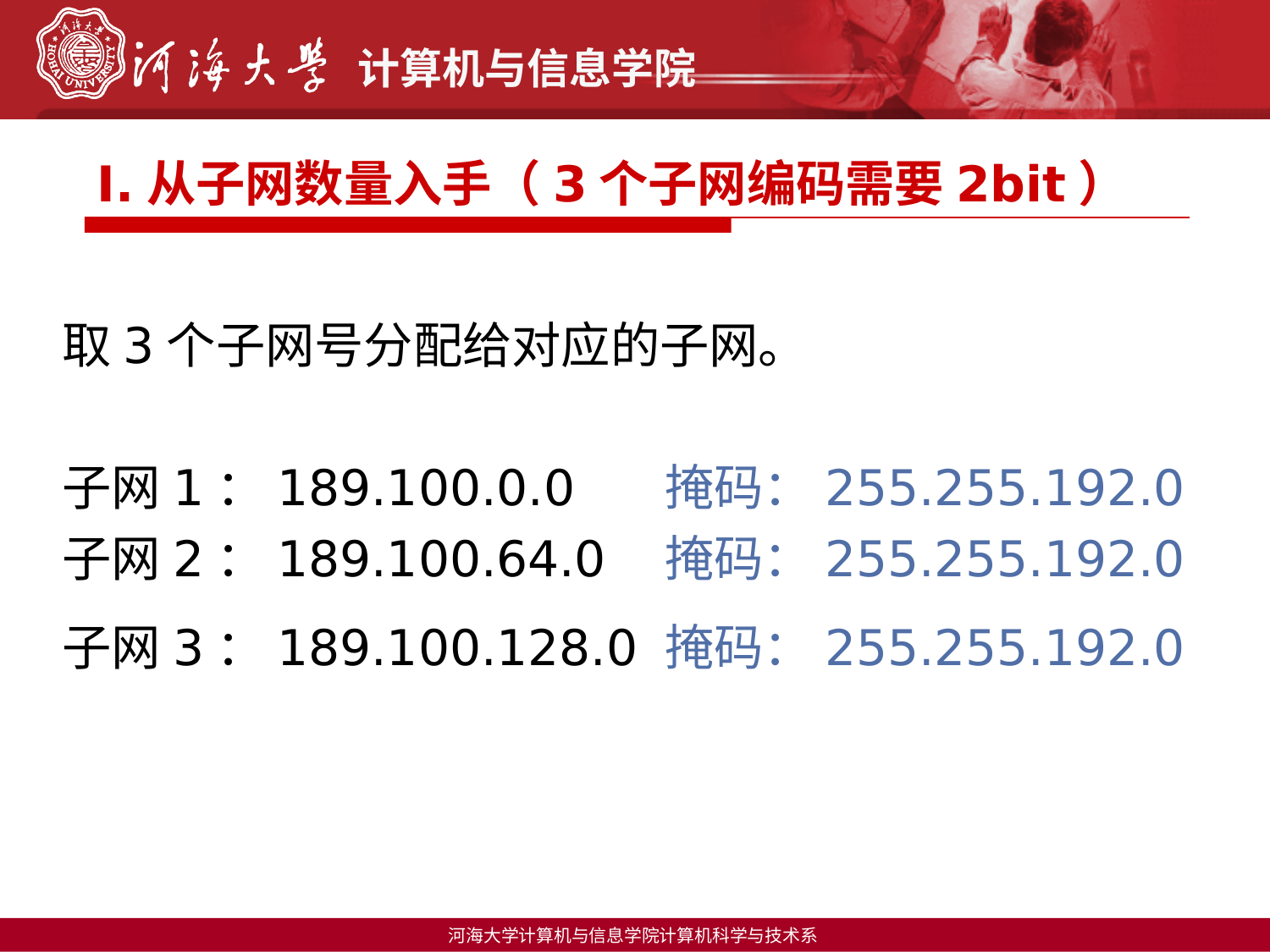

I.从子网数量入手（3个子网编码需要2bit）
取3个子网号分配给对应的子网。

子网1：189.100.0.0     掩码：255.255.192.0
子网2：189.100.64.0   掩码：255.255.192.0
子网3：189.100.128.0 掩码：255.255.192.0